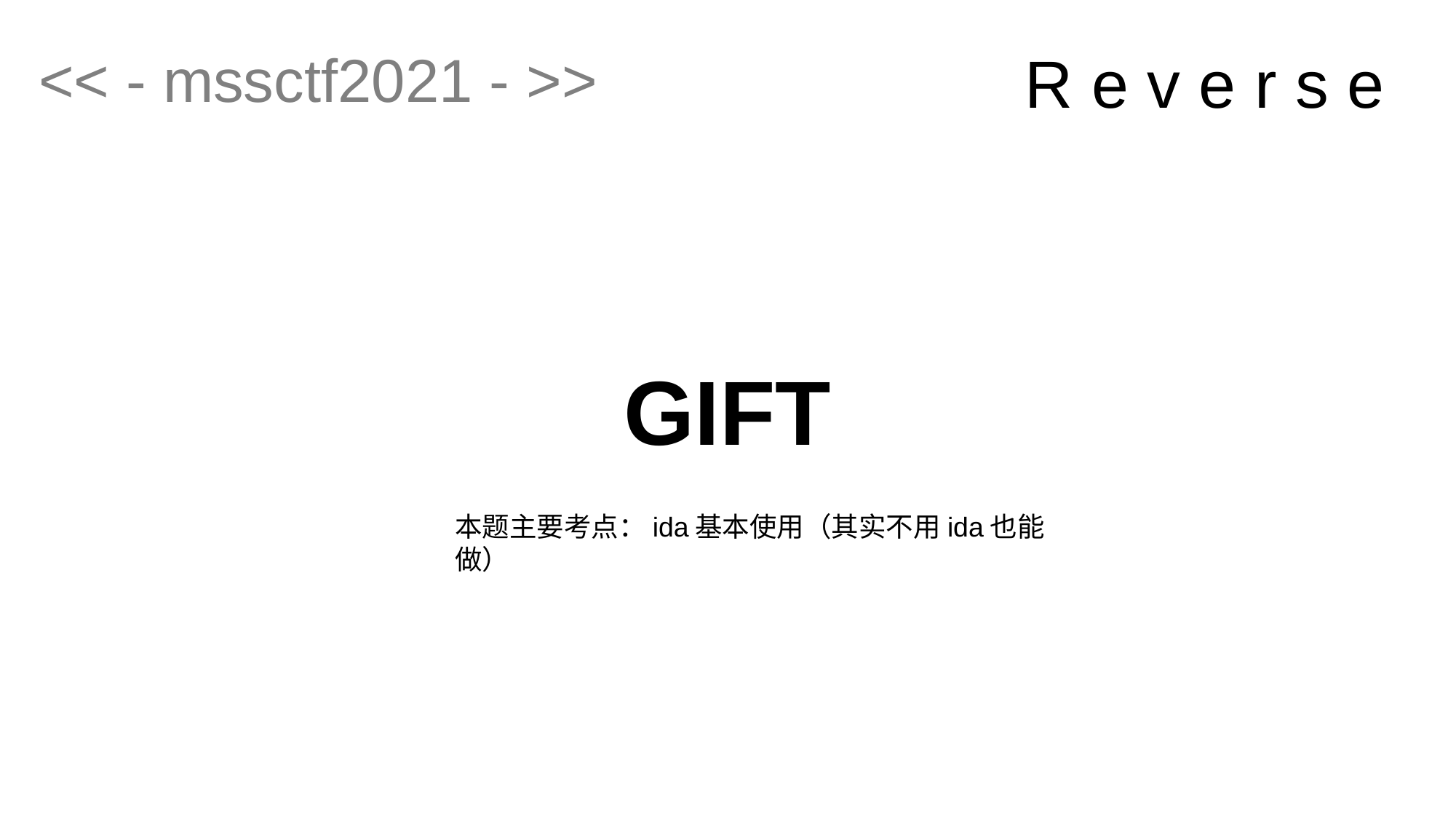

<< - mssctf2021 - >>
R e v e r s e
GIFT
本题主要考点：ida基本使用（其实不用ida也能做）